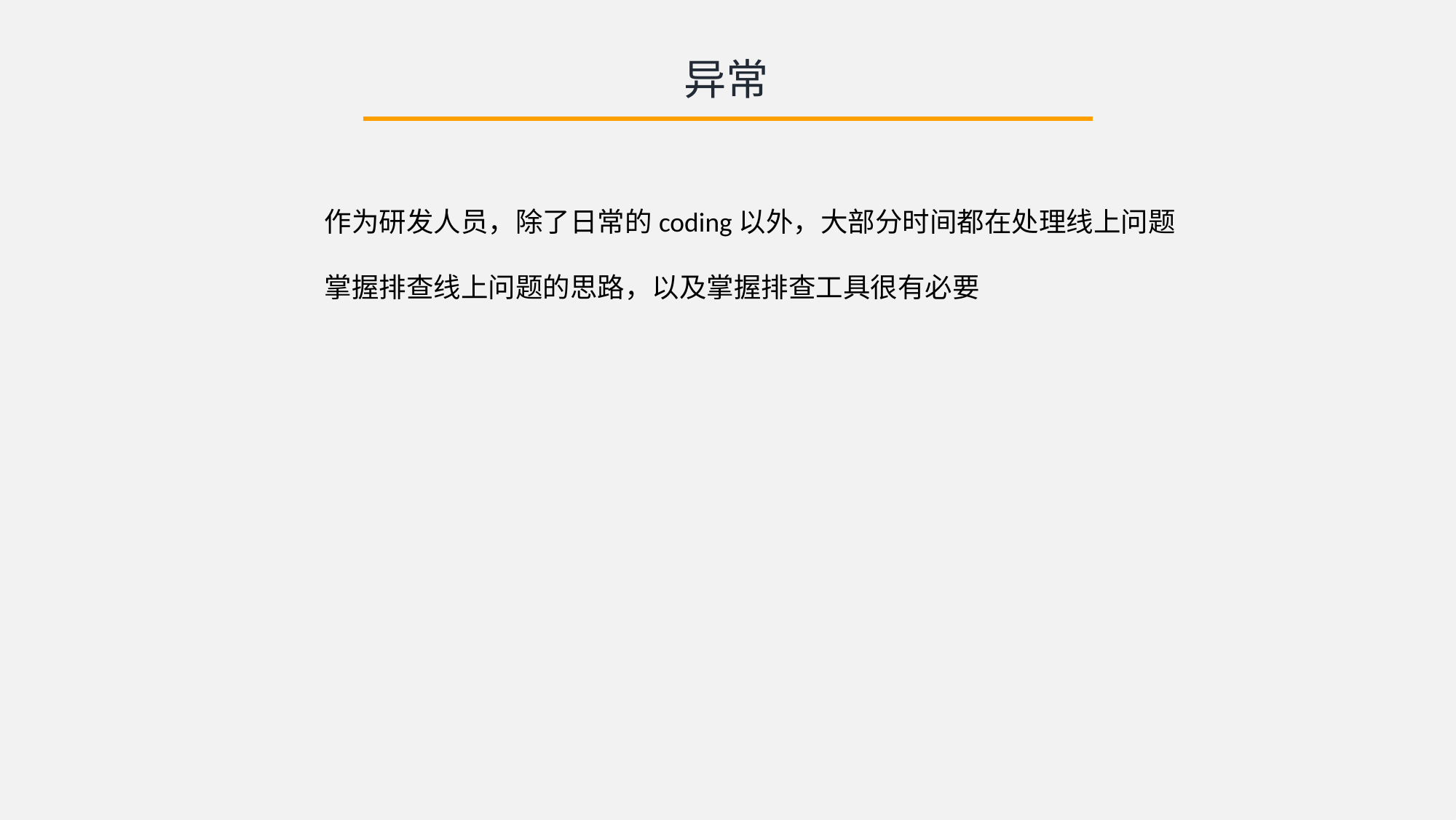

异常
作为研发人员，除了日常的coding以外，大部分时间都在处理线上问题

掌握排查线上问题的思路，以及掌握排查工具很有必要